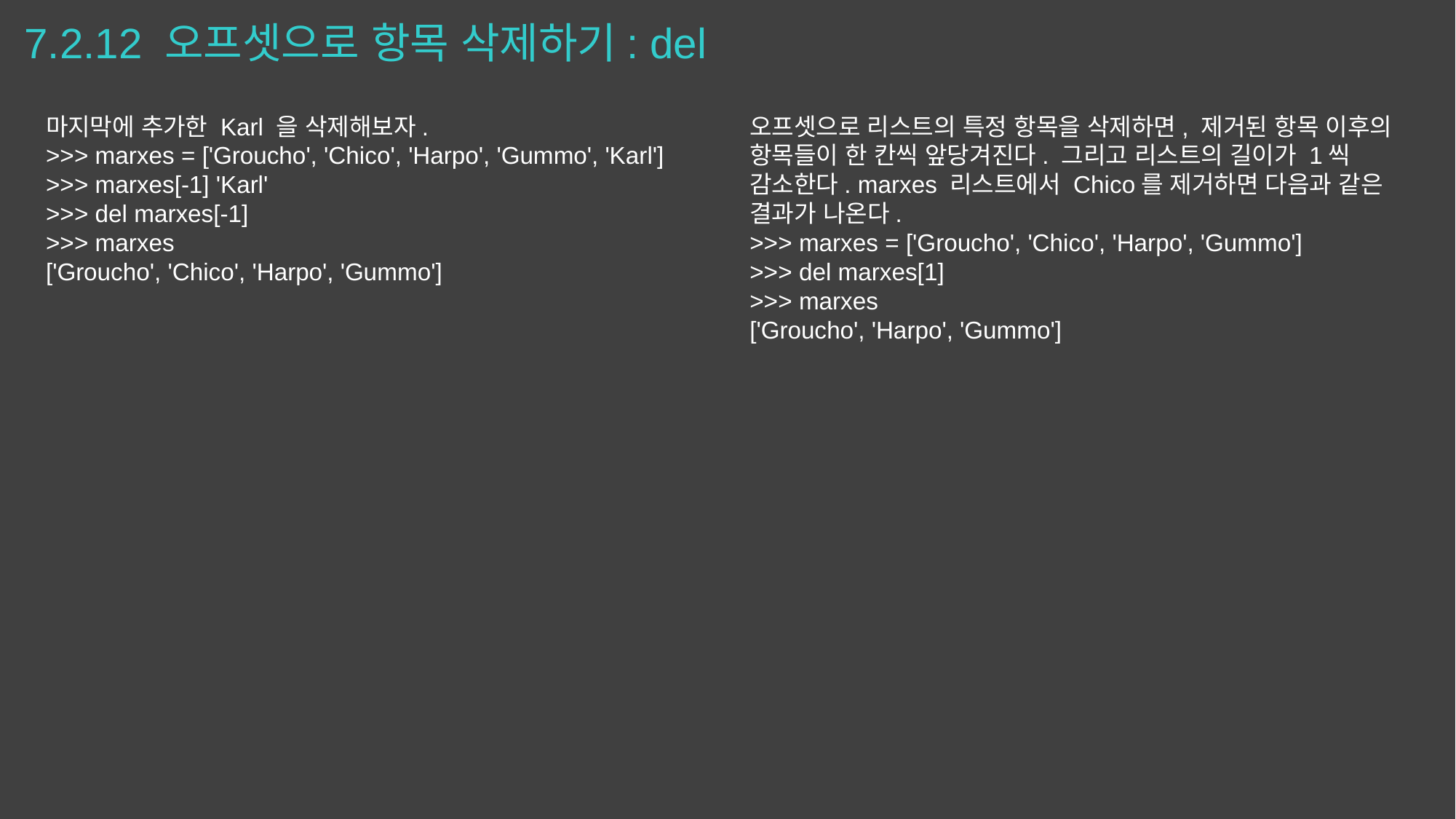

# 7.2.12 오프셋으로 항목 삭제하기: del
마지막에 추가한 Karl 을 삭제해보자.
>>> marxes = ['Groucho', 'Chico', 'Harpo', 'Gummo', 'Karl']
>>> marxes[-1] 'Karl'
>>> del marxes[-1]
>>> marxes
['Groucho', 'Chico', 'Harpo', 'Gummo']
오프셋으로 리스트의 특정 항목을 삭제하면, 제거된 항목 이후의 항목들이 한 칸씩 앞당겨진다. 그리고 리스트의 길이가 1씩 감소한다. marxes 리스트에서 Chico를 제거하면 다음과 같은 결과가 나온다.
>>> marxes = ['Groucho', 'Chico', 'Harpo', 'Gummo']
>>> del marxes[1]
>>> marxes
['Groucho', 'Harpo', 'Gummo']